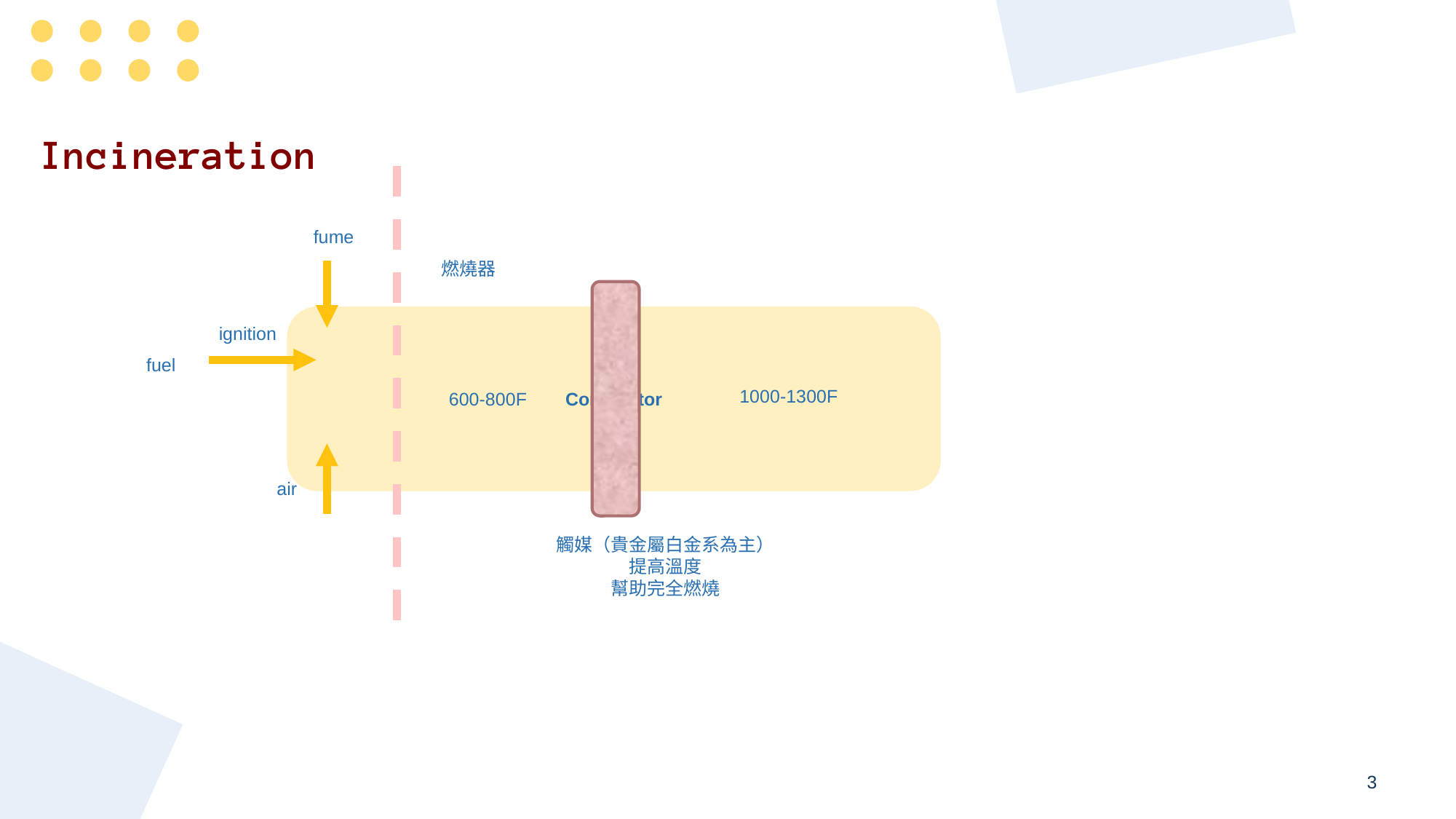

Incineration
fume
燃燒器

Combustor
ignition
fuel
1000-1300F
600-800F
air
觸媒（貴金屬白金系為主）
提高溫度
幫助完全燃燒